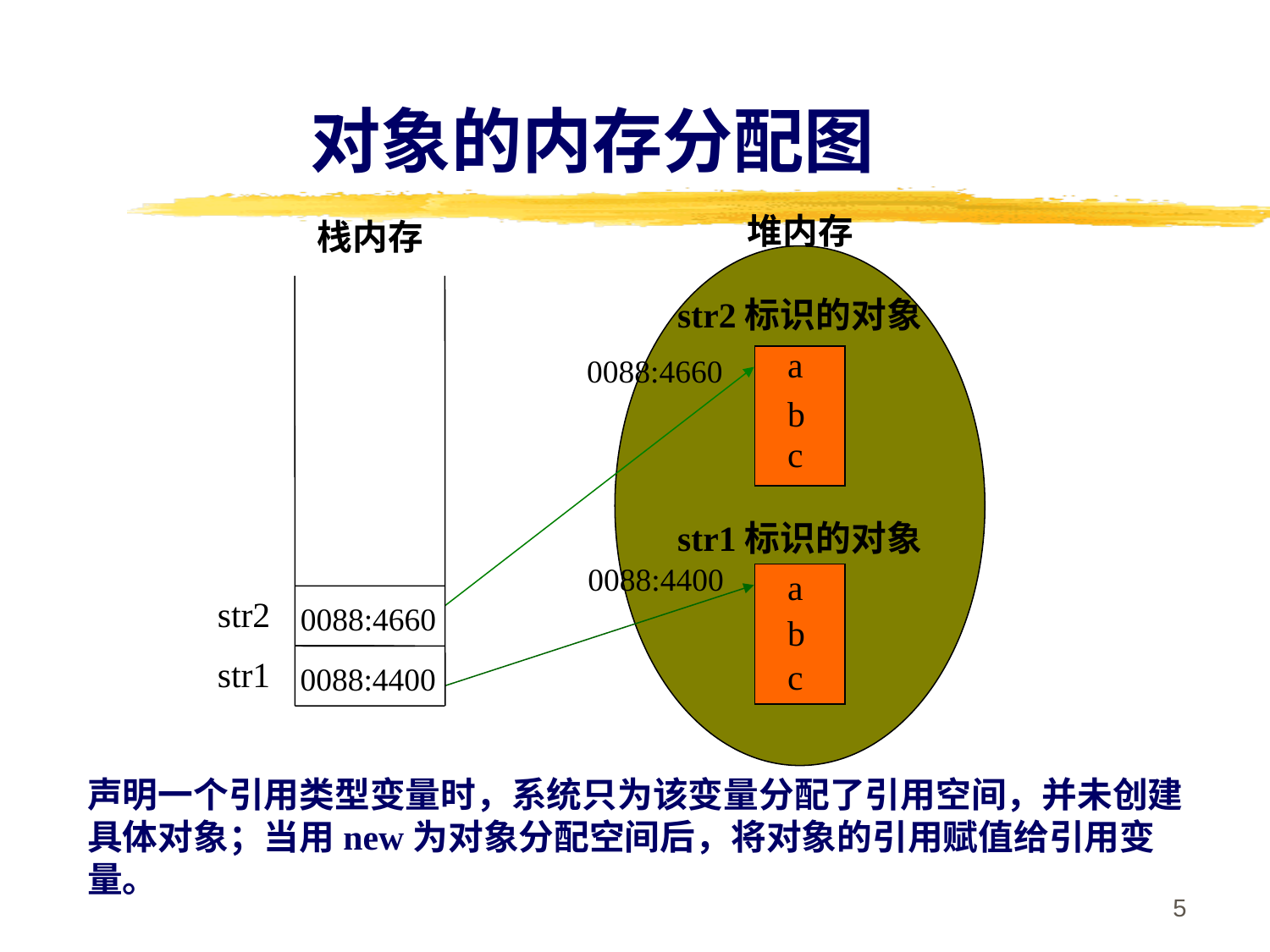

对象的内存分配图
堆内存
栈内存

str2标识的对象
a
0088:4660

b

c
str1标识的对象
0088:4400
a

str2

0088:4660
b
str1

c
0088:4400

声明一个引用类型变量时，系统只为该变量分配了引用空间，并未创建具体对象；当用new为对象分配空间后，将对象的引用赋值给引用变量。
5